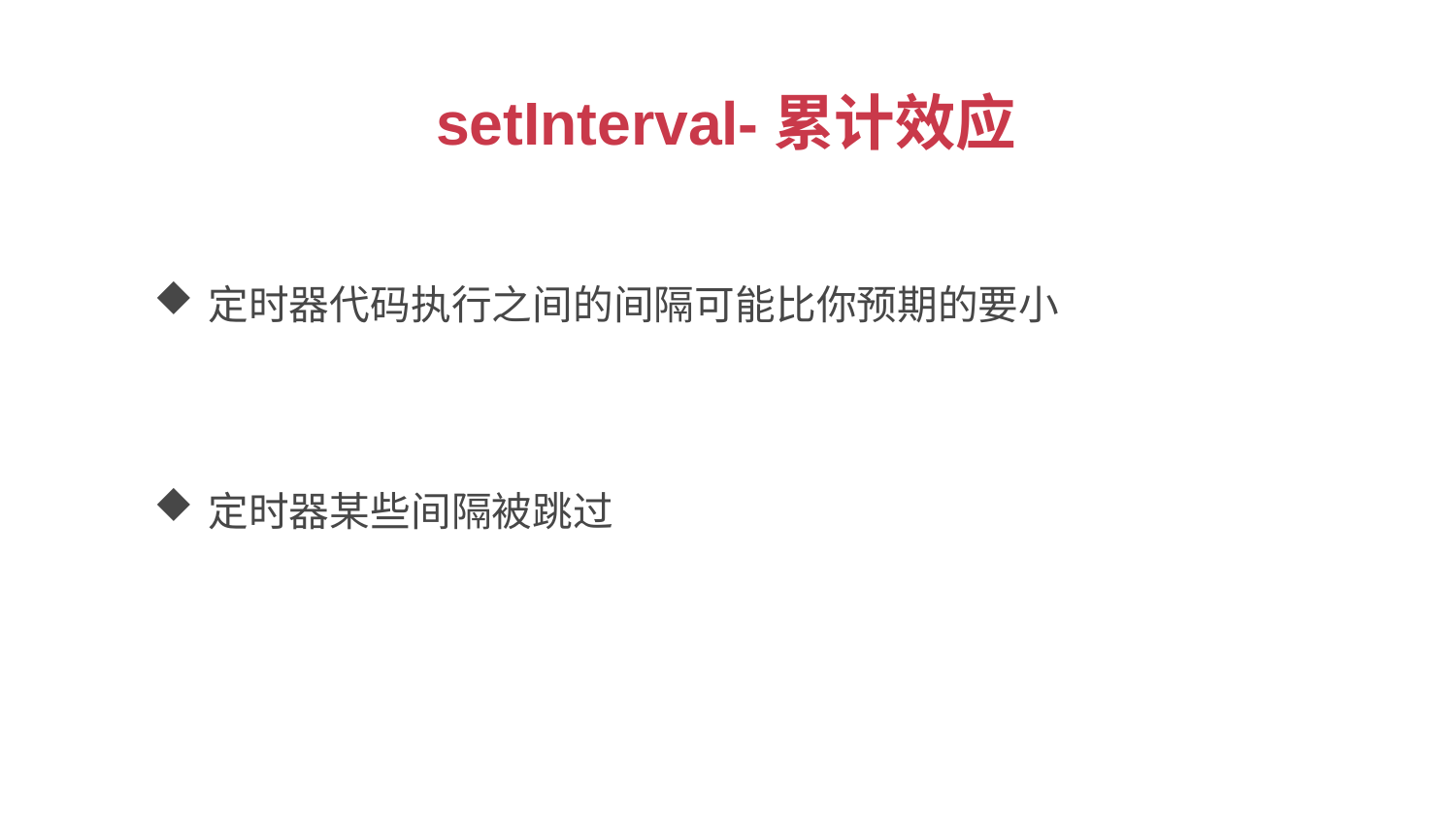

setInterval-累计效应
定时器代码执行之间的间隔可能比你预期的要小
定时器某些间隔被跳过